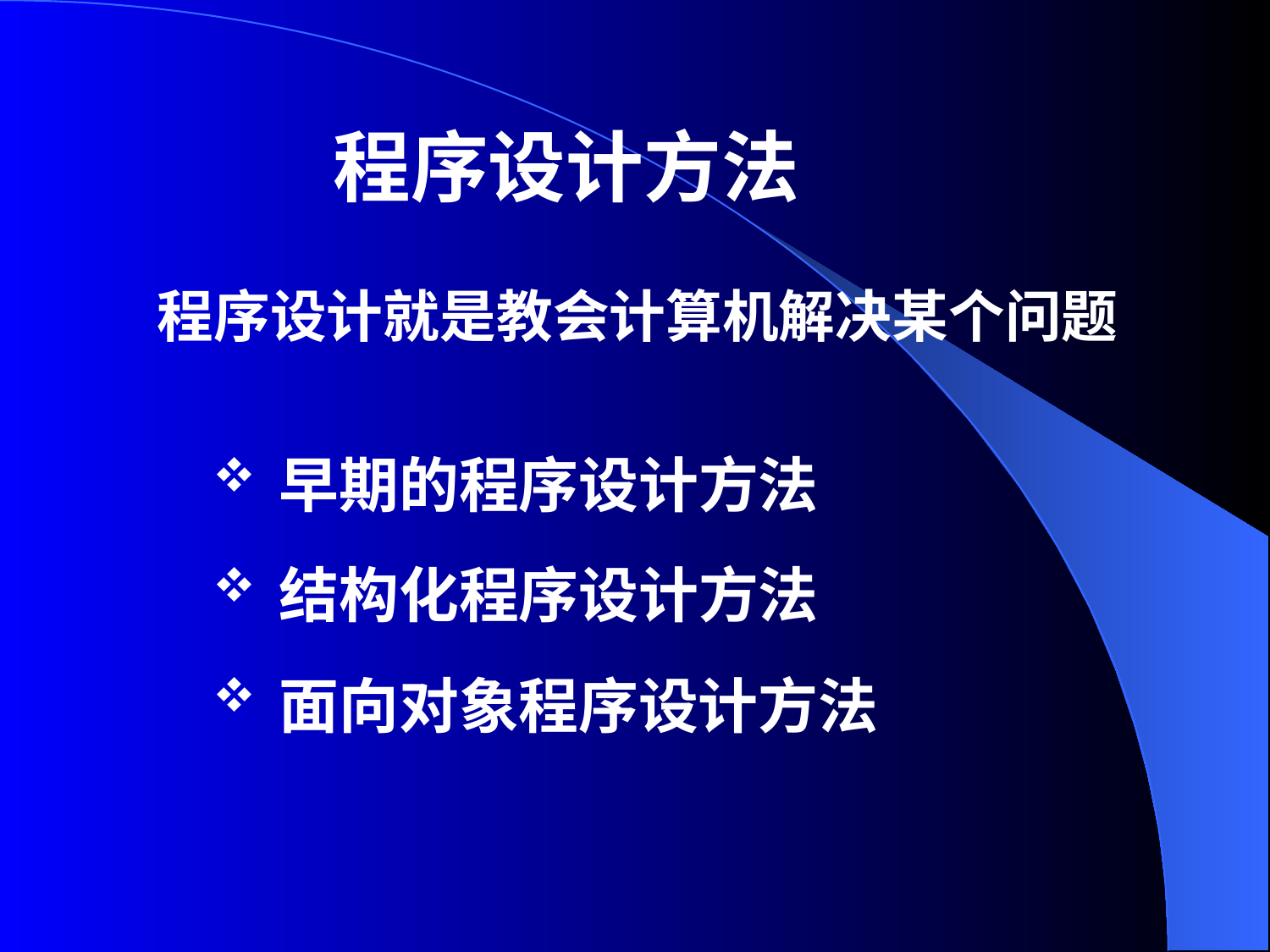

# 程序设计方法
程序设计就是教会计算机解决某个问题
早期的程序设计方法

结构化程序设计方法

面向对象程序设计方法